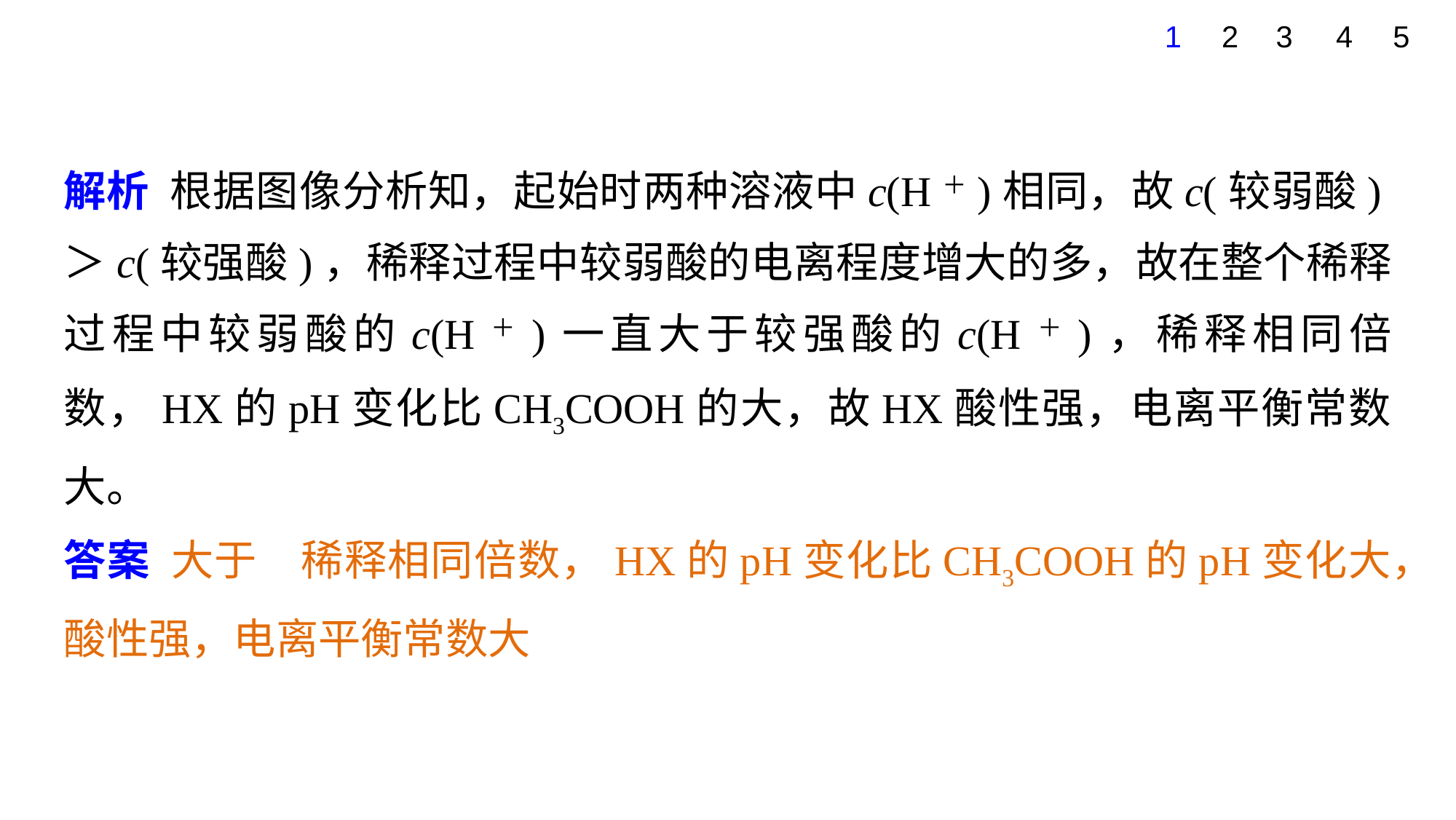

1
2
3
4
5
解析  根据图像分析知，起始时两种溶液中c(H＋)相同，故c(较弱酸)＞c(较强酸)，稀释过程中较弱酸的电离程度增大的多，故在整个稀释过程中较弱酸的c(H＋)一直大于较强酸的c(H＋)，稀释相同倍数，HX的pH变化比CH3COOH的大，故HX酸性强，电离平衡常数大。
答案  大于　稀释相同倍数，HX的pH变化比CH3COOH的pH变化大，酸性强，电离平衡常数大